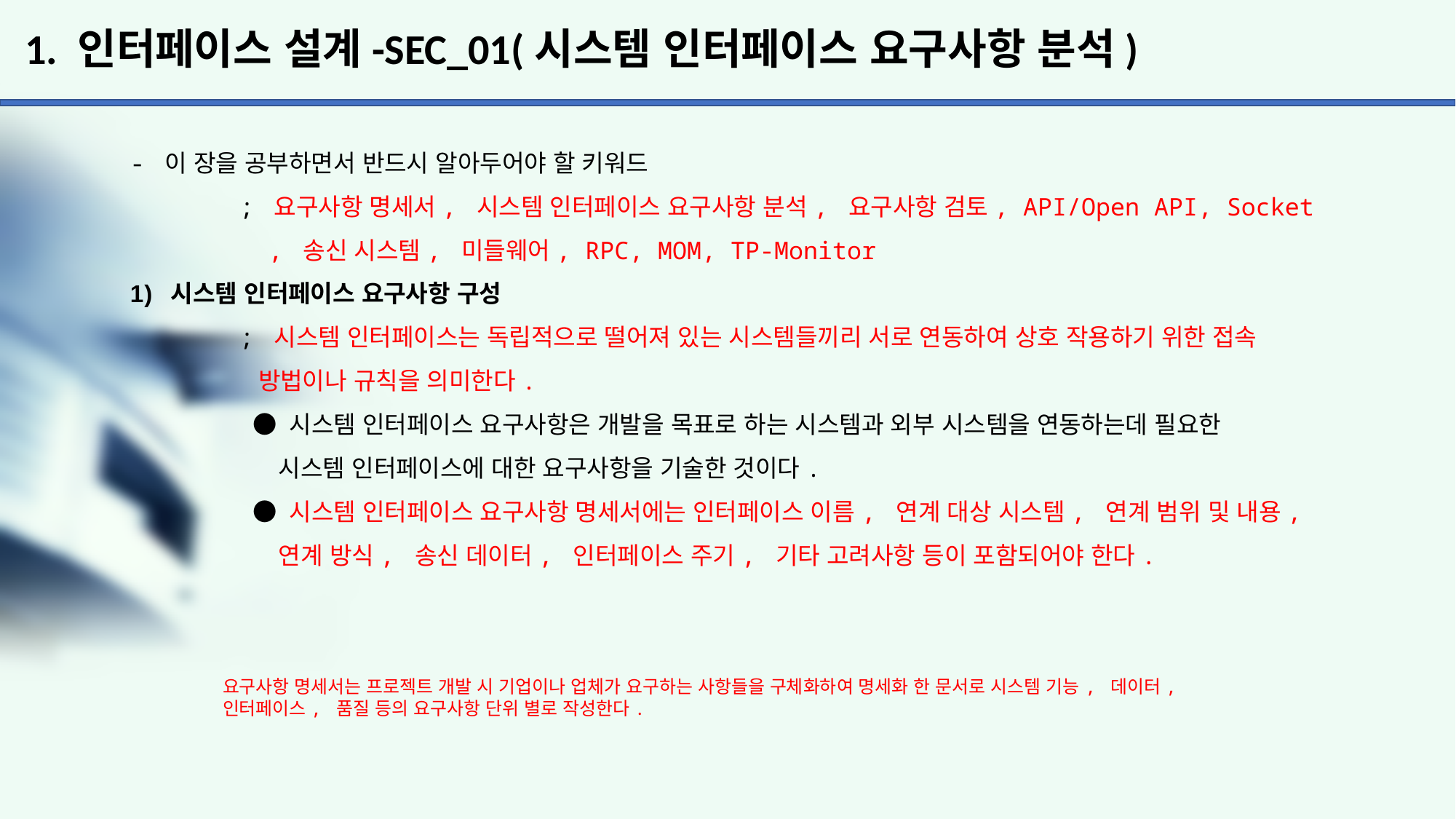

# 1. 인터페이스 설계-SEC_01(시스템 인터페이스 요구사항 분석)
- 이 장을 공부하면서 반드시 알아두어야 할 키워드
	; 요구사항 명세서, 시스템 인터페이스 요구사항 분석, 요구사항 검토, API/Open API, Socket
	  , 송신 시스템, 미들웨어, RPC, MOM, TP-Monitor
시스템 인터페이스 요구사항 구성
	; 시스템 인터페이스는 독립적으로 떨어져 있는 시스템들끼리 서로 연동하여 상호 작용하기 위한 접속
	  방법이나 규칙을 의미한다.
	  ● 시스템 인터페이스 요구사항은 개발을 목표로 하는 시스템과 외부 시스템을 연동하는데 필요한
	     시스템 인터페이스에 대한 요구사항을 기술한 것이다.
	  ● 시스템 인터페이스 요구사항 명세서에는 인터페이스 이름, 연계 대상 시스템, 연계 범위 및 내용,
	     연계 방식, 송신 데이터, 인터페이스 주기, 기타 고려사항 등이 포함되어야 한다.

요구사항 명세서는 프로젝트 개발 시 기업이나 업체가 요구하는 사항들을 구체화하여 명세화 한 문서로 시스템 기능, 데이터, 인터페이스, 품질 등의 요구사항 단위 별로 작성한다.